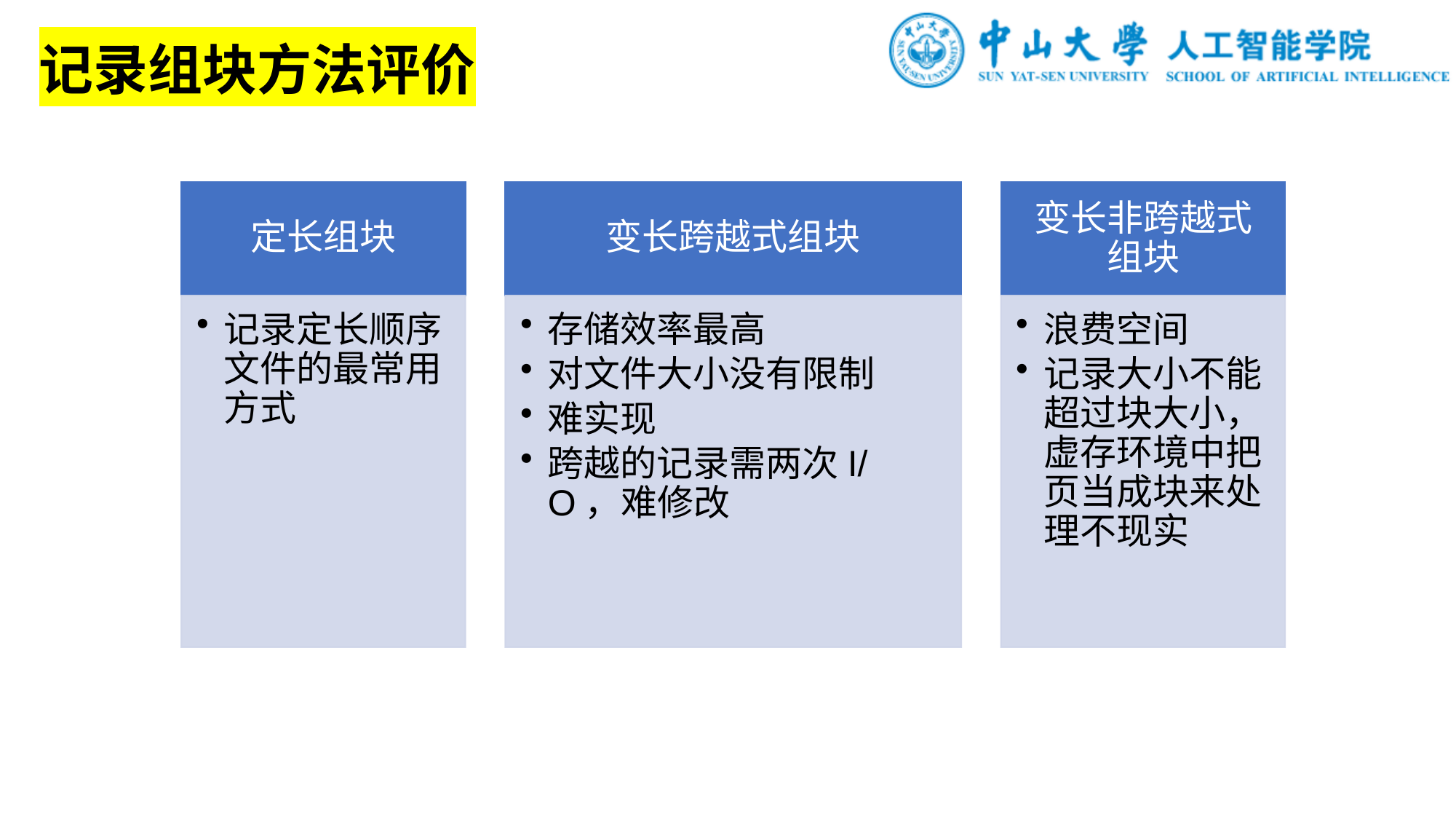

记录组块方法评价
定长组块
记录定长顺序文件的最常用方式
变长跨越式组块
存储效率最高
对文件大小没有限制
难实现
跨越的记录需两次I/O，难修改
变长非跨越式组块
浪费空间
记录大小不能超过块大小，虚存环境中把页当成块来处理不现实